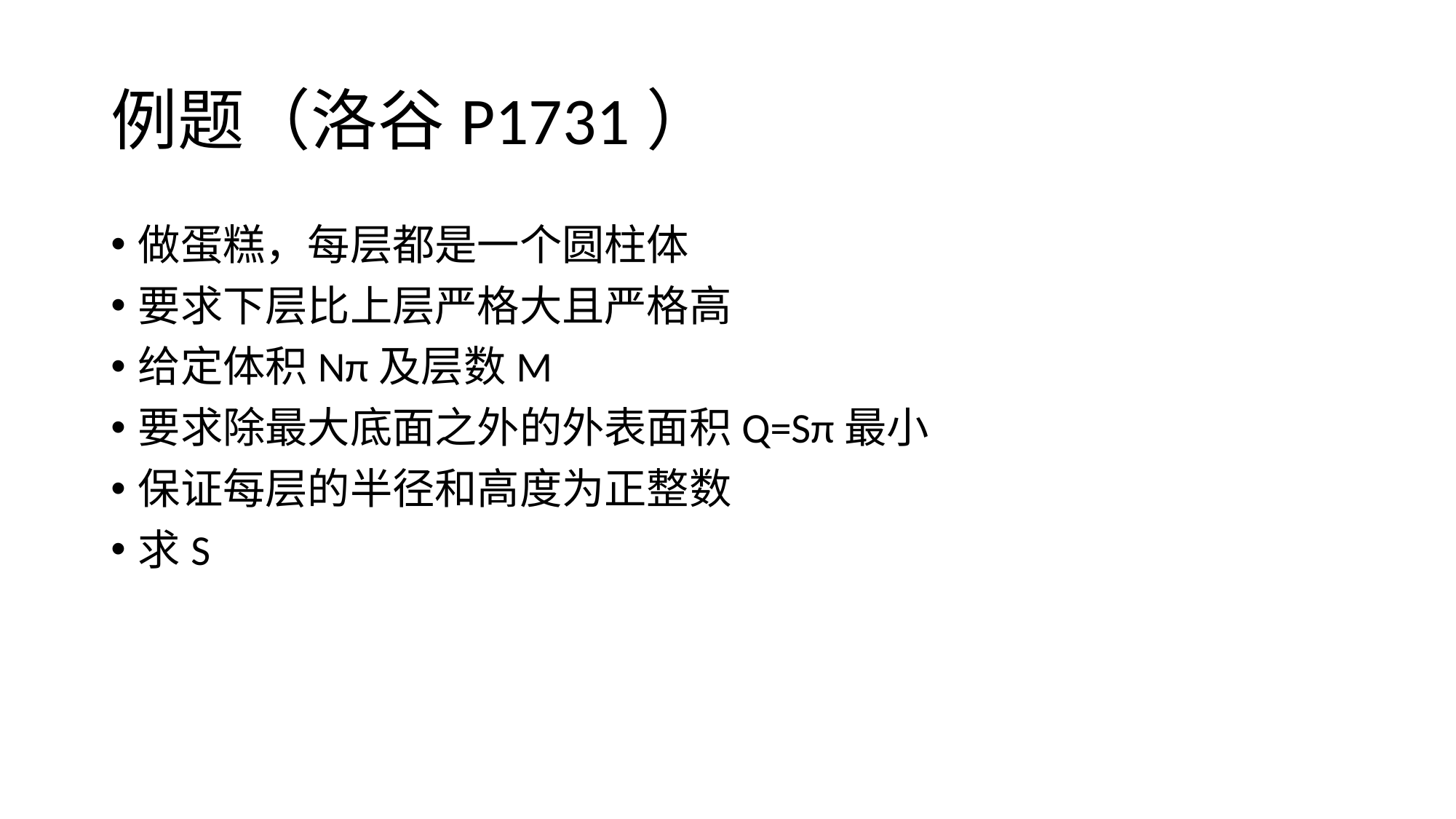

# 例题（洛谷P1731）
做蛋糕，每层都是一个圆柱体
要求下层比上层严格大且严格高
给定体积Nπ及层数M
要求除最大底面之外的外表面积Q=Sπ最小
保证每层的半径和高度为正整数
求S